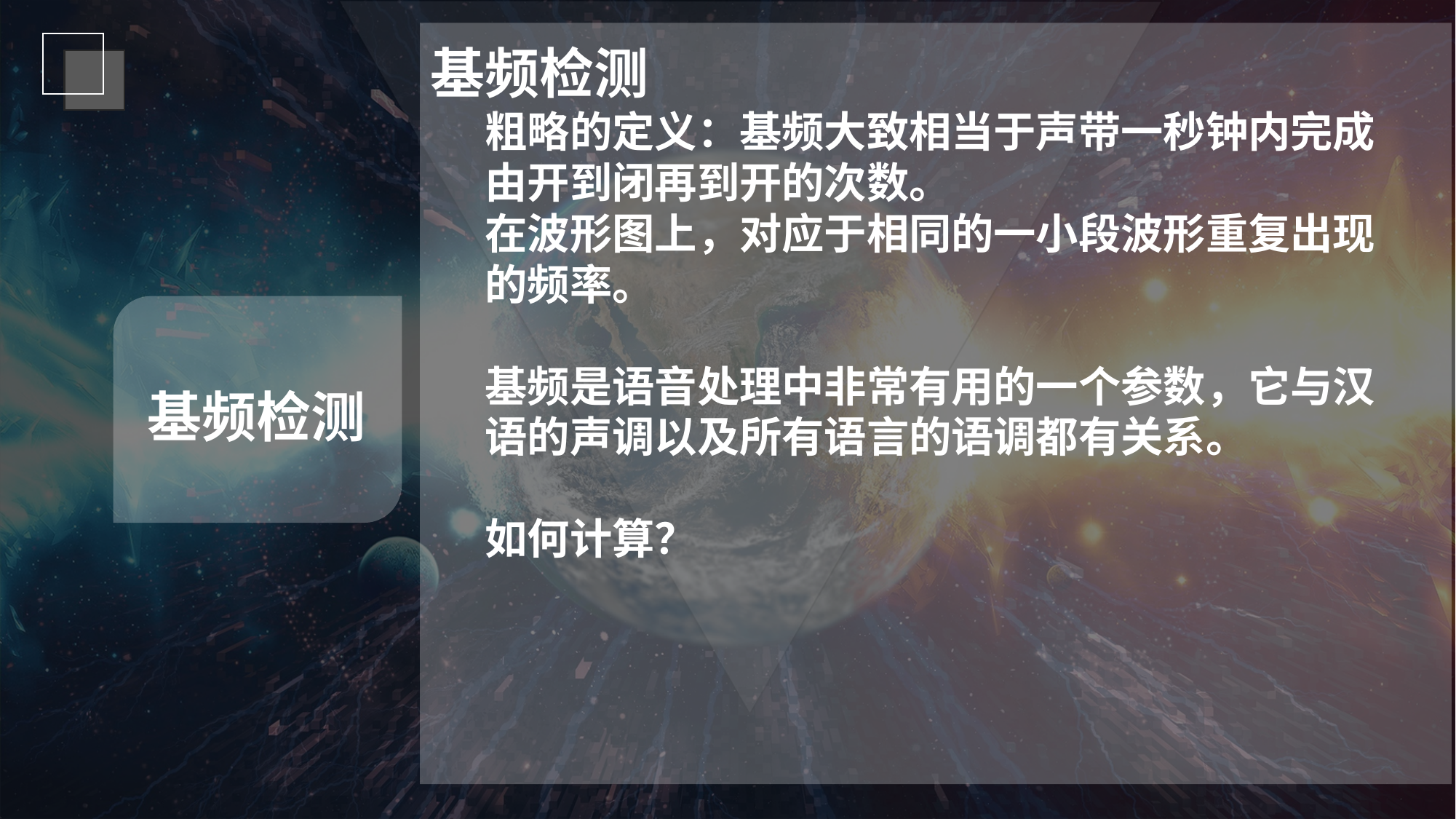

基频检测
粗略的定义：基频大致相当于声带一秒钟内完成由开到闭再到开的次数。
在波形图上，对应于相同的一小段波形重复出现的频率。

基频是语音处理中非常有用的一个参数，它与汉语的声调以及所有语言的语调都有关系。

如何计算？

基频检测